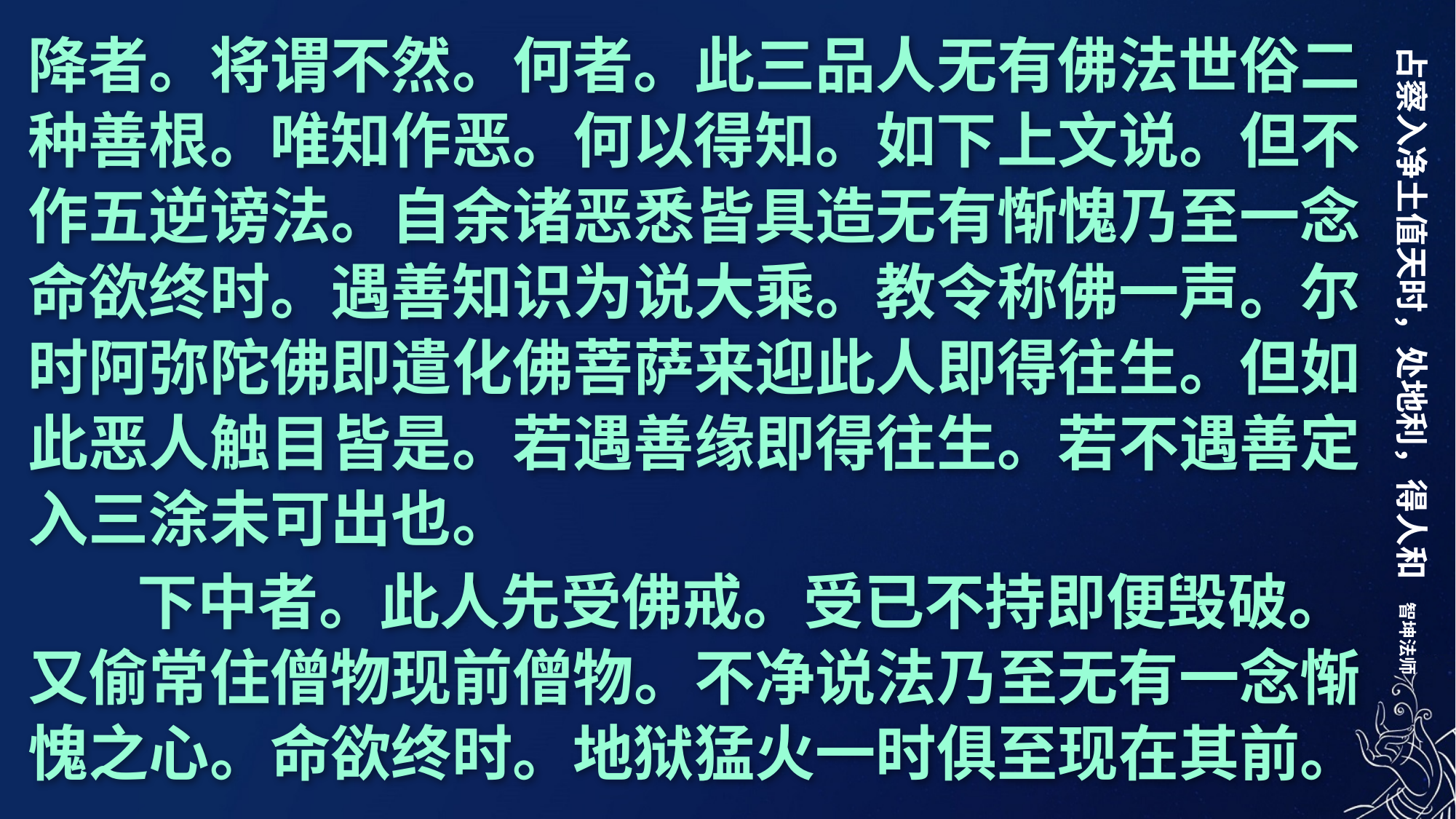

降者。将谓不然。何者。此三品人无有佛法世俗二种善根。唯知作恶。何以得知。如下上文说。但不作五逆谤法。自余诸恶悉皆具造无有惭愧乃至一念命欲终时。遇善知识为说大乘。教令称佛一声。尔时阿弥陀佛即遣化佛菩萨来迎此人即得往生。但如此恶人触目皆是。若遇善缘即得往生。若不遇善定入三涂未可出也。
	下中者。此人先受佛戒。受已不持即便毁破。又偷常住僧物现前僧物。不净说法乃至无有一念惭愧之心。命欲终时。地狱猛火一时俱至现在其前。